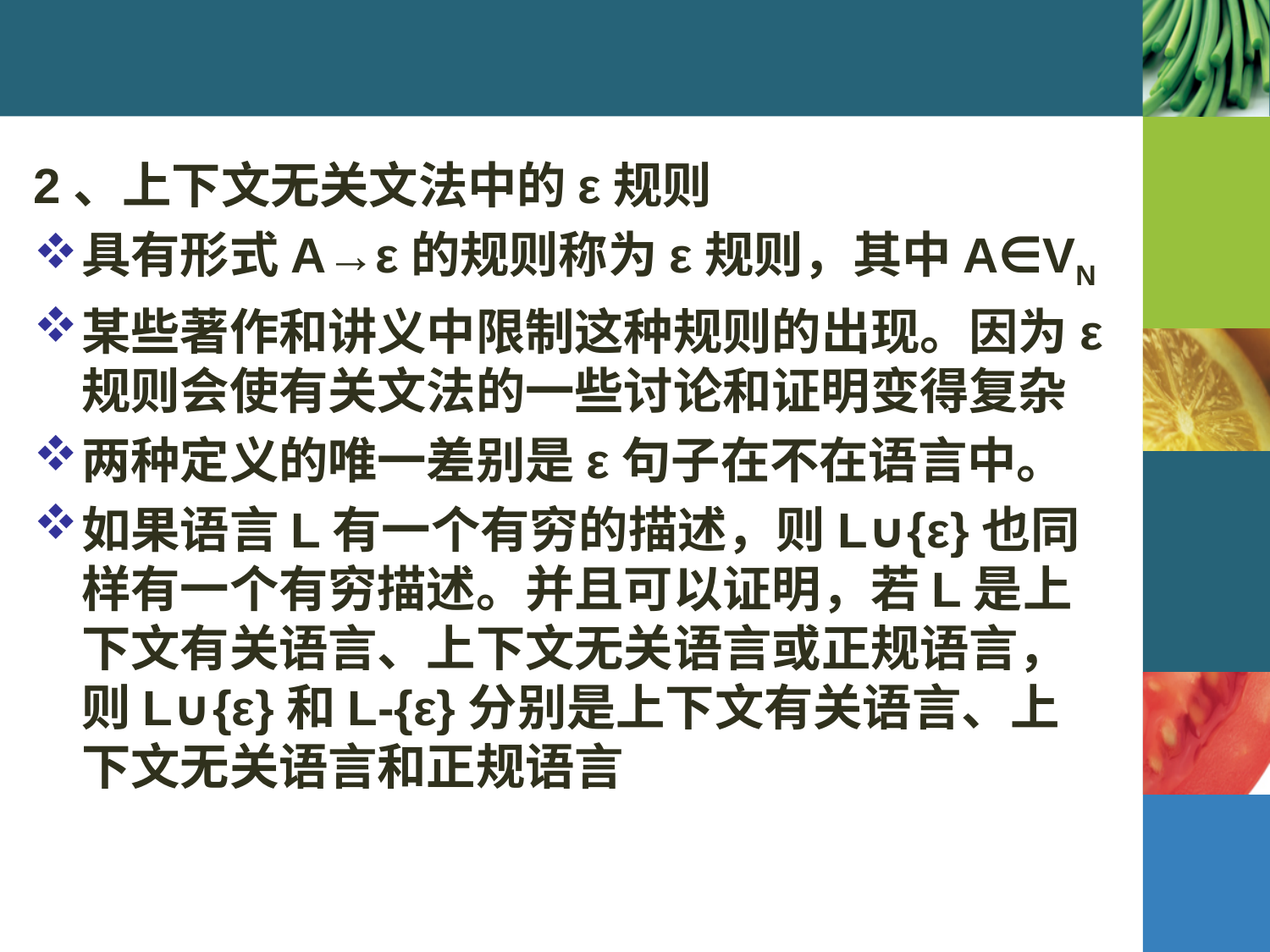

#
2、上下文无关文法中的ε规则
具有形式A→ε的规则称为ε规则，其中A∈VN
某些著作和讲义中限制这种规则的出现。因为ε规则会使有关文法的一些讨论和证明变得复杂
两种定义的唯一差别是ε句子在不在语言中。
如果语言L有一个有穷的描述，则L∪{ε}也同样有一个有穷描述。并且可以证明，若L是上下文有关语言、上下文无关语言或正规语言，则L∪{ε}和L-{ε}分别是上下文有关语言、上下文无关语言和正规语言